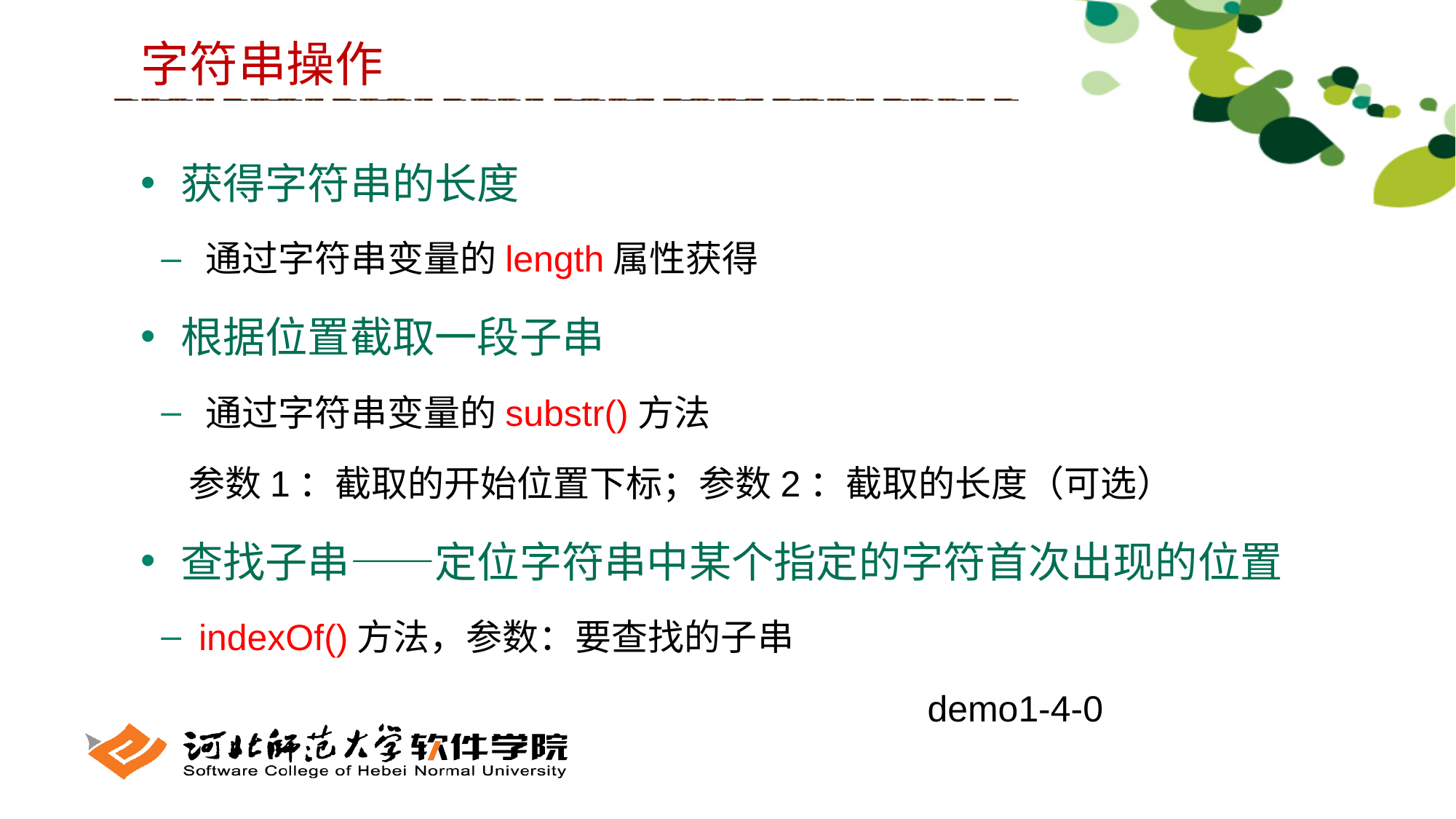

字符串操作
 获得字符串的长度
 通过字符串变量的length属性获得
 根据位置截取一段子串
 通过字符串变量的substr()方法
	参数1：截取的开始位置下标；参数2：截取的长度（可选）
 查找子串——定位字符串中某个指定的字符首次出现的位置
 indexOf()方法，参数：要查找的子串
demo1-4-0